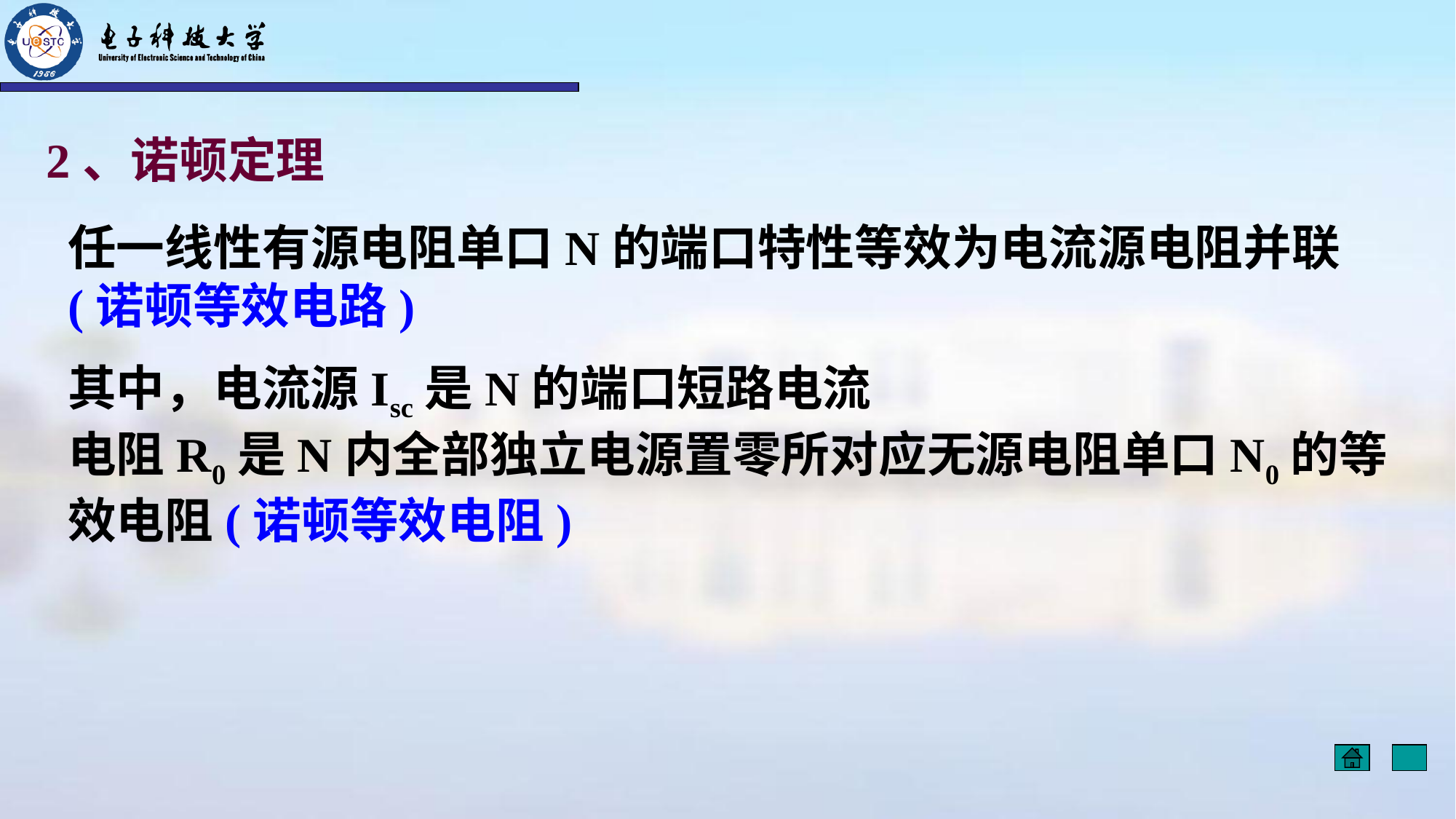

2、诺顿定理
任一线性有源电阻单口N的端口特性等效为电流源电阻并联(诺顿等效电路)
其中，电流源Isc是N的端口短路电流
电阻R0是N内全部独立电源置零所对应无源电阻单口N0的等效电阻(诺顿等效电阻)